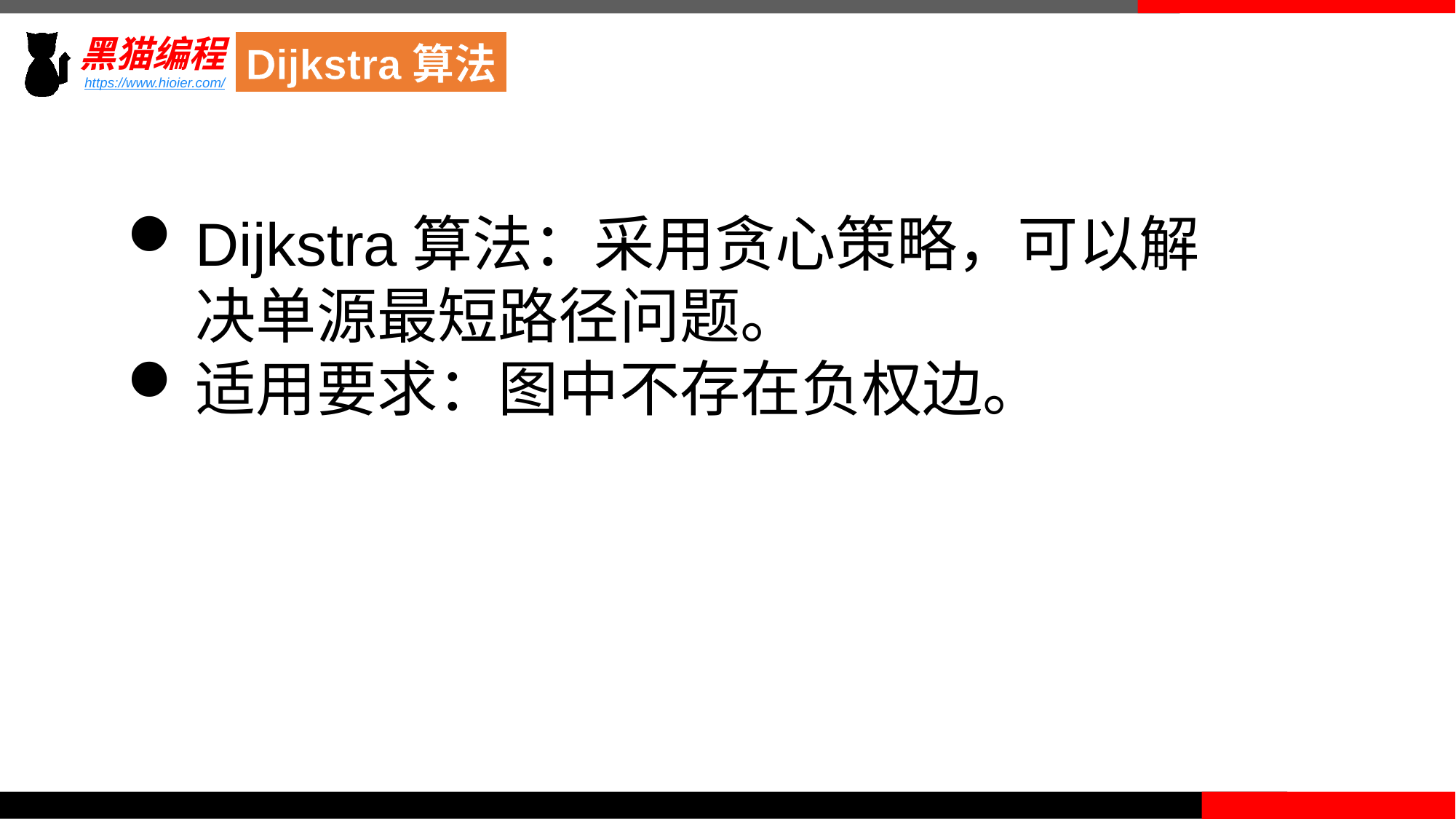

Dijkstra算法
Dijkstra算法：采用贪心策略，可以解决单源最短路径问题。
适用要求：图中不存在负权边。